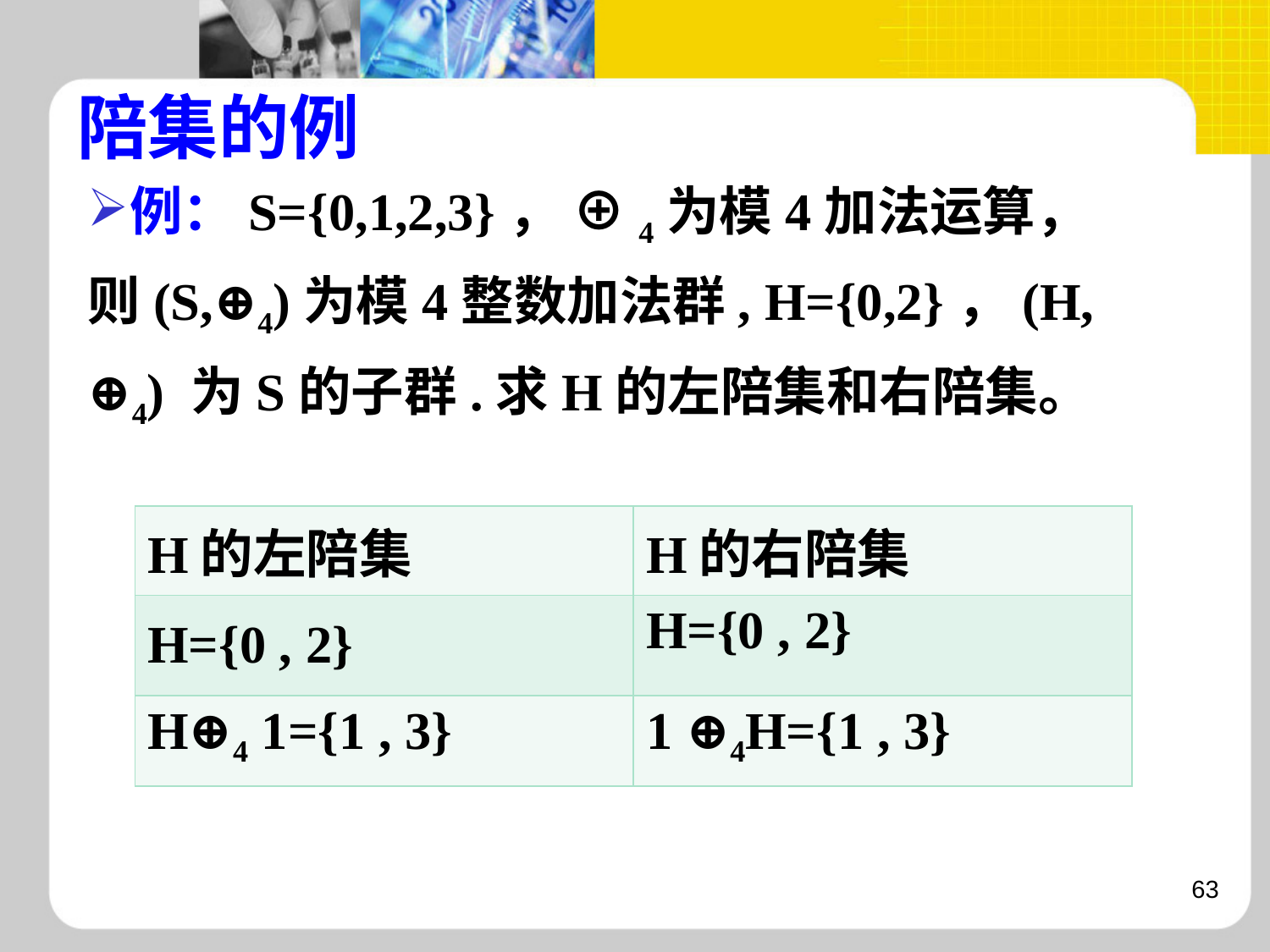

# 陪集的例
例：S={0,1,2,3}， ⊕4为模4加法运算，则(S,⊕4)为模4整数加法群, H={0,2}，(H, ⊕4) 为S的子群.求H的左陪集和右陪集。

| H的左陪集 | H的右陪集 |
| --- | --- |
| H={0 , 2} | H={0 , 2} |
| H⊕4 1={1 , 3} | 1 ⊕4H={1 , 3} |
63